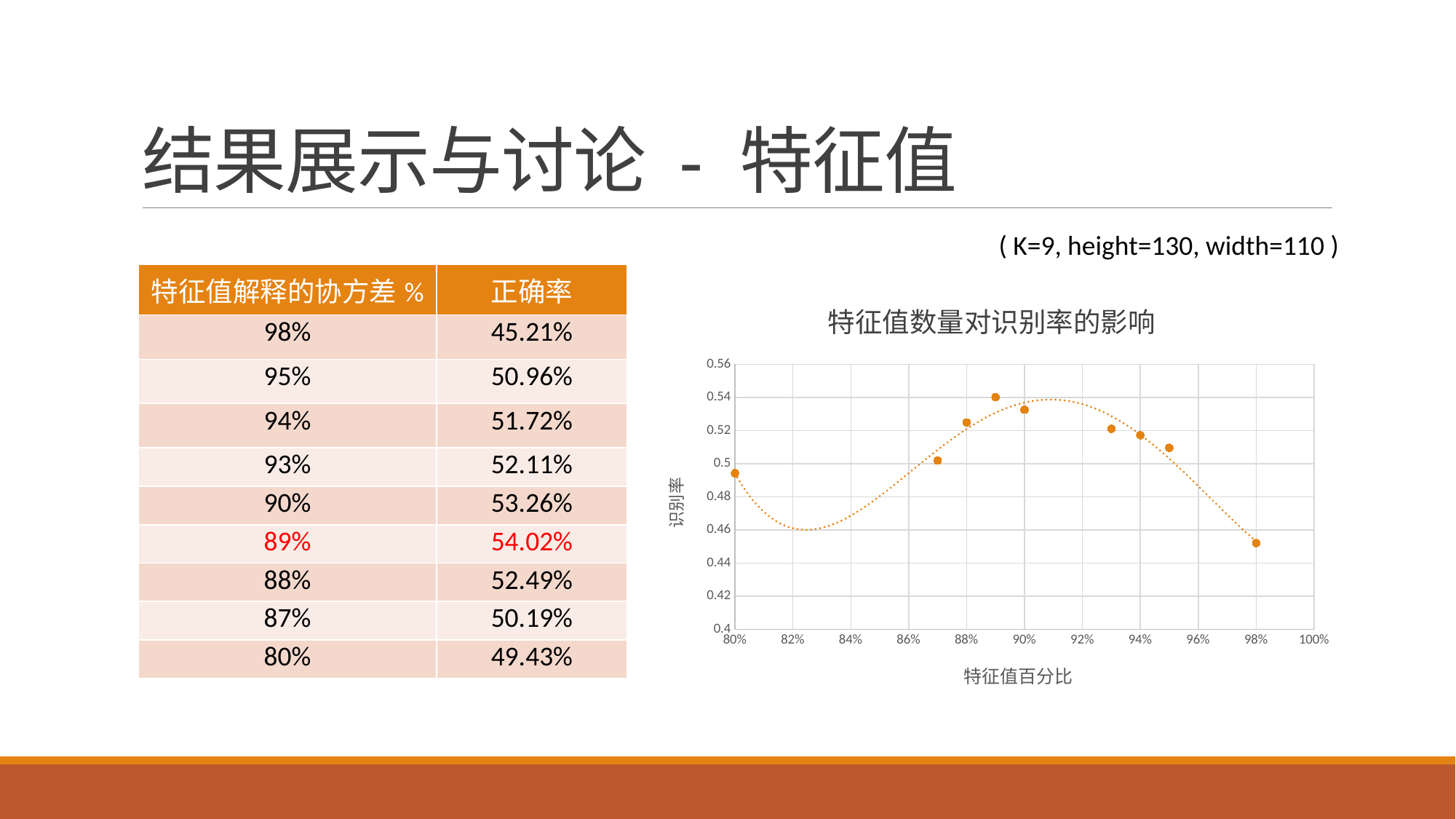

# 结果展示与讨论 - 特征值
( K=9, height=130, width=110 )
| 特征值解释的协方差% | 正确率 |
| --- | --- |
| 98% | 45.21% |
| 95% | 50.96% |
| 94% | 51.72% |
| 93% | 52.11% |
| 90% | 53.26% |
| 89% | 54.02% |
| 88% | 52.49% |
| 87% | 50.19% |
| 80% | 49.43% |

### Chart: 特征值数量对识别率的影响

| Category |  |
|---|---|